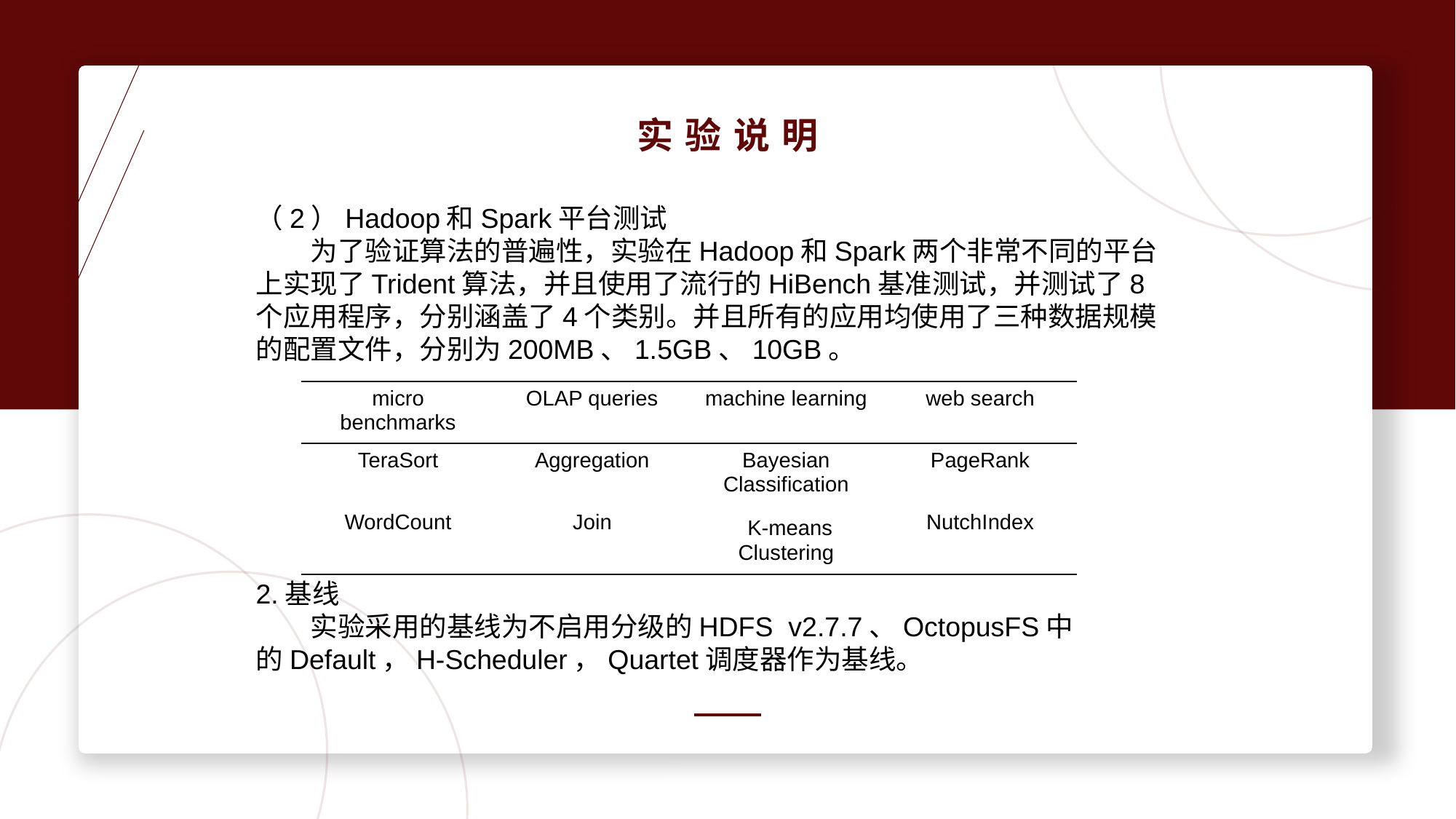

实验说明
（2）Hadoop和Spark平台测试
为了验证算法的普遍性，实验在Hadoop和Spark两个非常不同的平台上实现了Trident算法，并且使用了流行的HiBench基准测试，并测试了8个应用程序，分别涵盖了4个类别。并且所有的应用均使用了三种数据规模的配置文件，分别为200MB、1.5GB、10GB。

| micro benchmarks | OLAP queries | machine learning | web search |
| --- | --- | --- | --- |
| TeraSort | Aggregation | Bayesian Classification | PageRank |
| WordCount | Join | K-means Clustering | NutchIndex |

2.基线
实验采用的基线为不启用分级的HDFS  v2.7.7、OctopusFS中的Default，H-Scheduler，Quartet调度器作为基线。